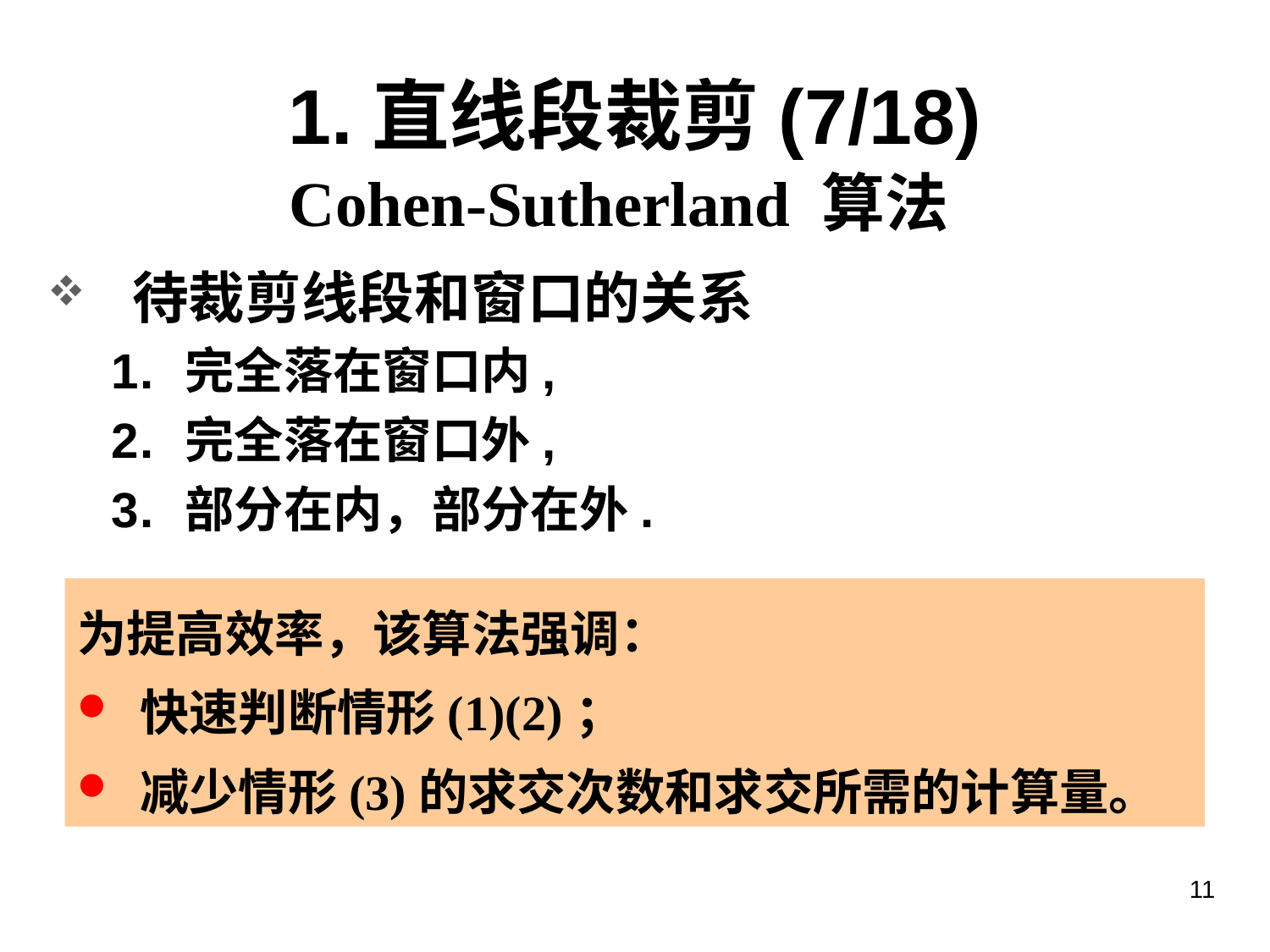

1.直线段裁剪(7/18)
# Cohen-Sutherland 算法
待裁剪线段和窗口的关系
完全落在窗口内,
完全落在窗口外,
部分在内，部分在外.
为提高效率，该算法强调：
 快速判断情形(1)(2)；
 减少情形(3)的求交次数和求交所需的计算量。
11